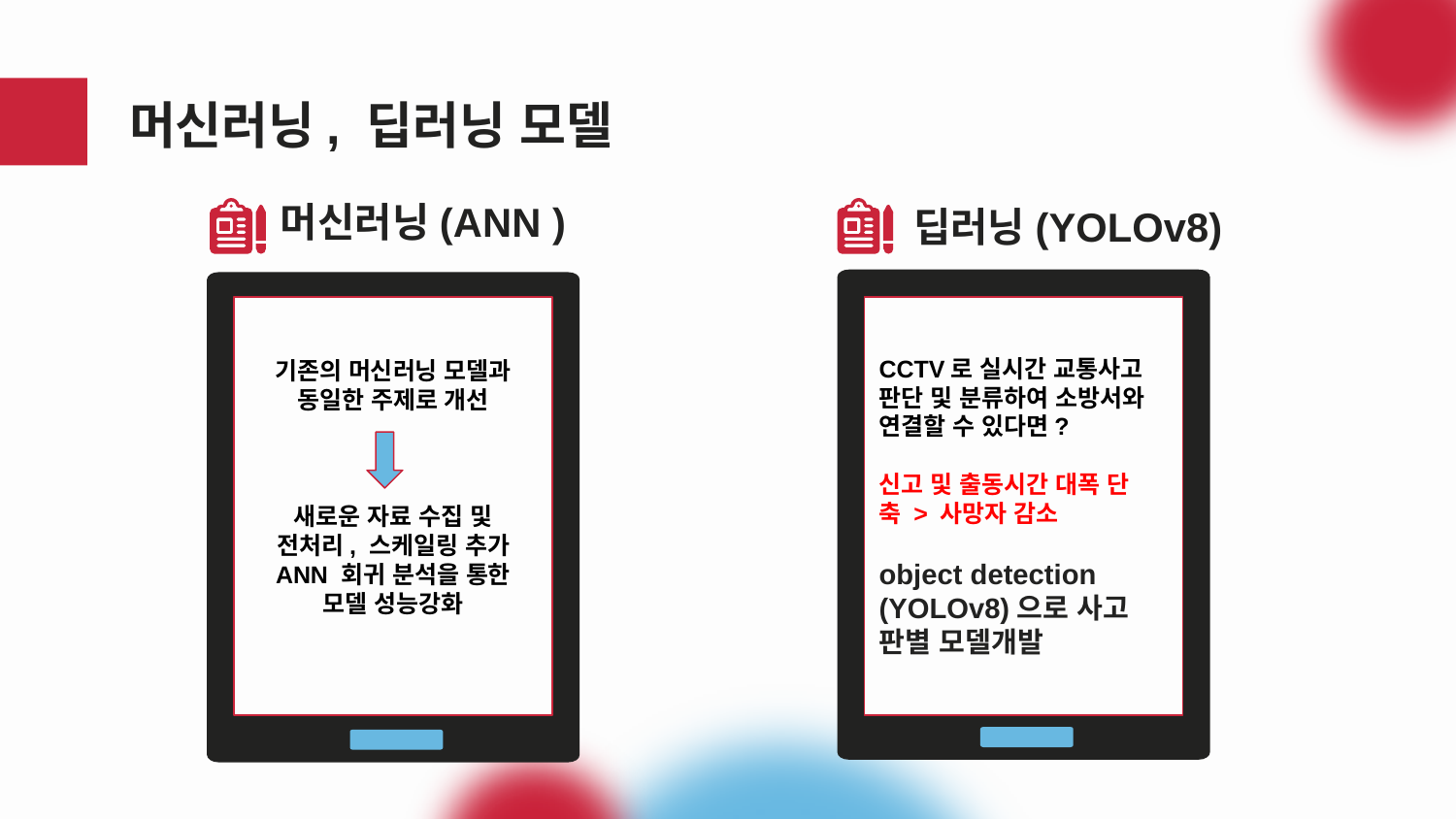

# 머신러닝, 딥러닝 모델
머신러닝(ANN )
딥러닝(YOLOv8)

CCTV로 실시간 교통사고 판단 및 분류하여 소방서와 연결할 수 있다면?

신고 및 출동시간 대폭 단축 > 사망자 감소

object detection
(YOLOv8)으로 사고 판별 모델개발

기존의 머신러닝 모델과
동일한 주제로 개선

새로운 자료 수집 및
전처리, 스케일링 추가
ANN 회귀 분석을 통한
모델 성능강화